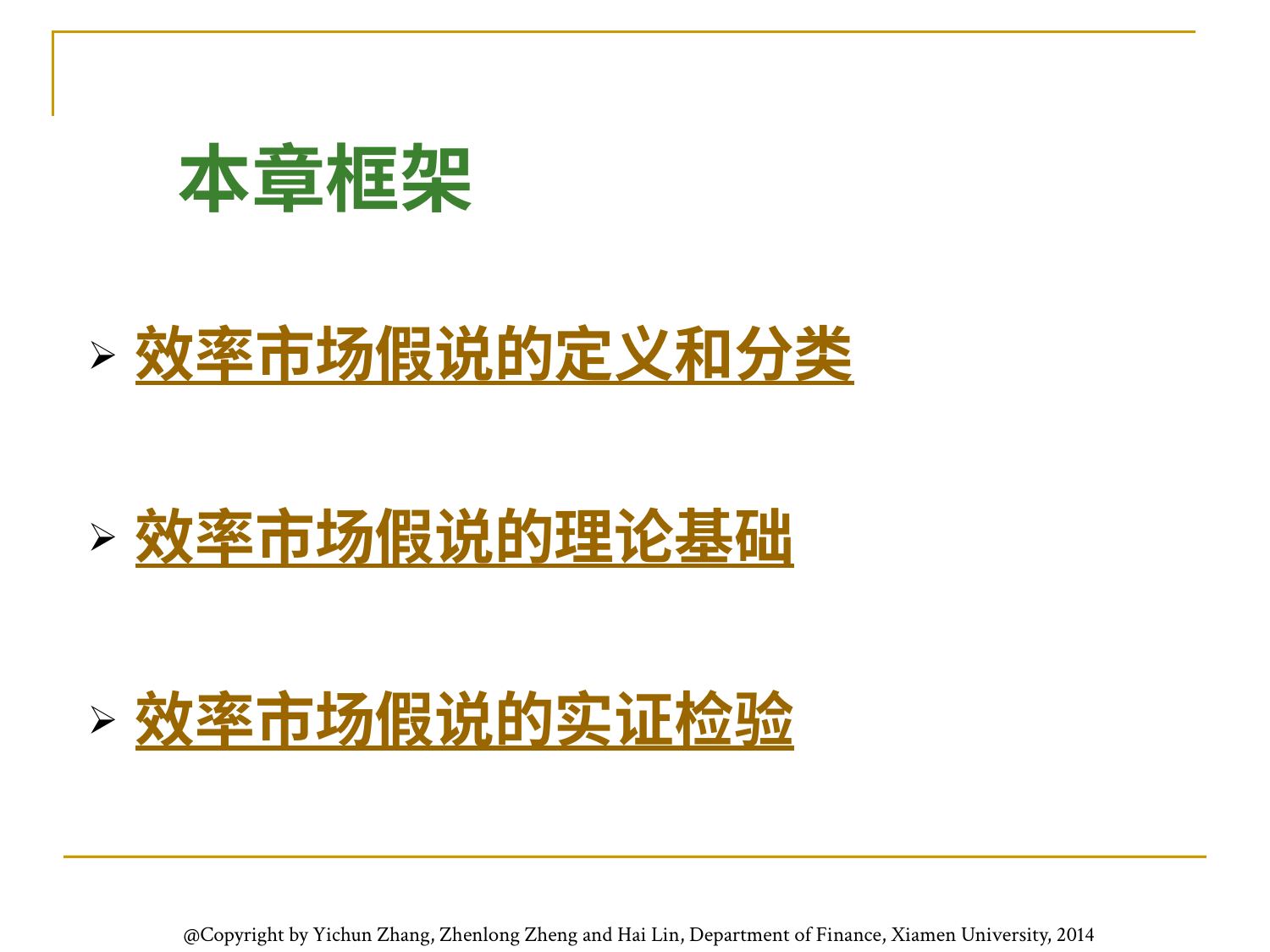

# 本章框架

效率市场假说的定义和分类

效率市场假说的理论基础

效率市场假说的实证检验
@Copyright by Yichun Zhang, Zhenlong Zheng and Hai Lin, Department of Finance, Xiamen University, 2014